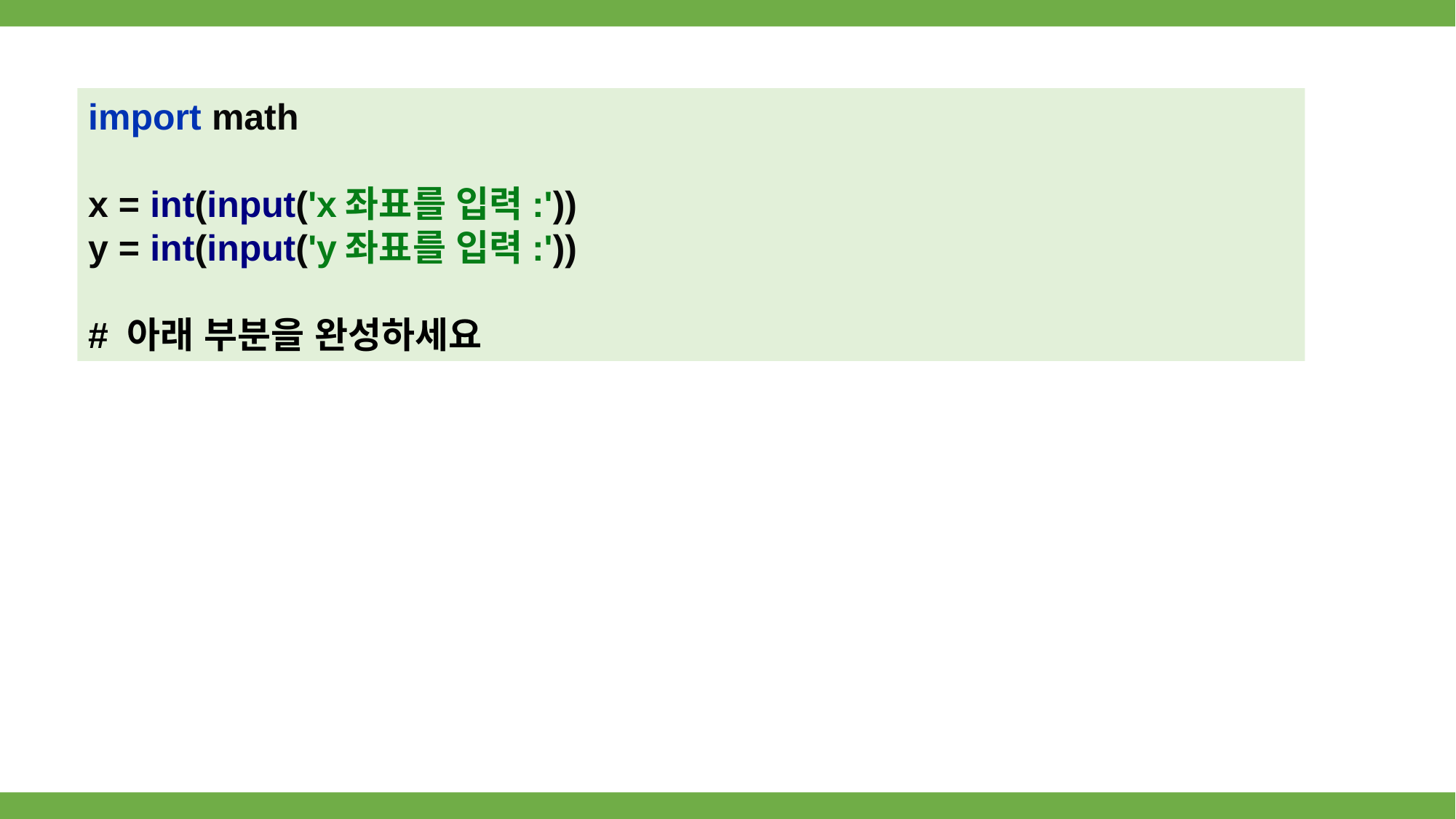

import math
x = int(input('x좌표를 입력:'))
y = int(input('y좌표를 입력:'))

# 아래 부분을 완성하세요